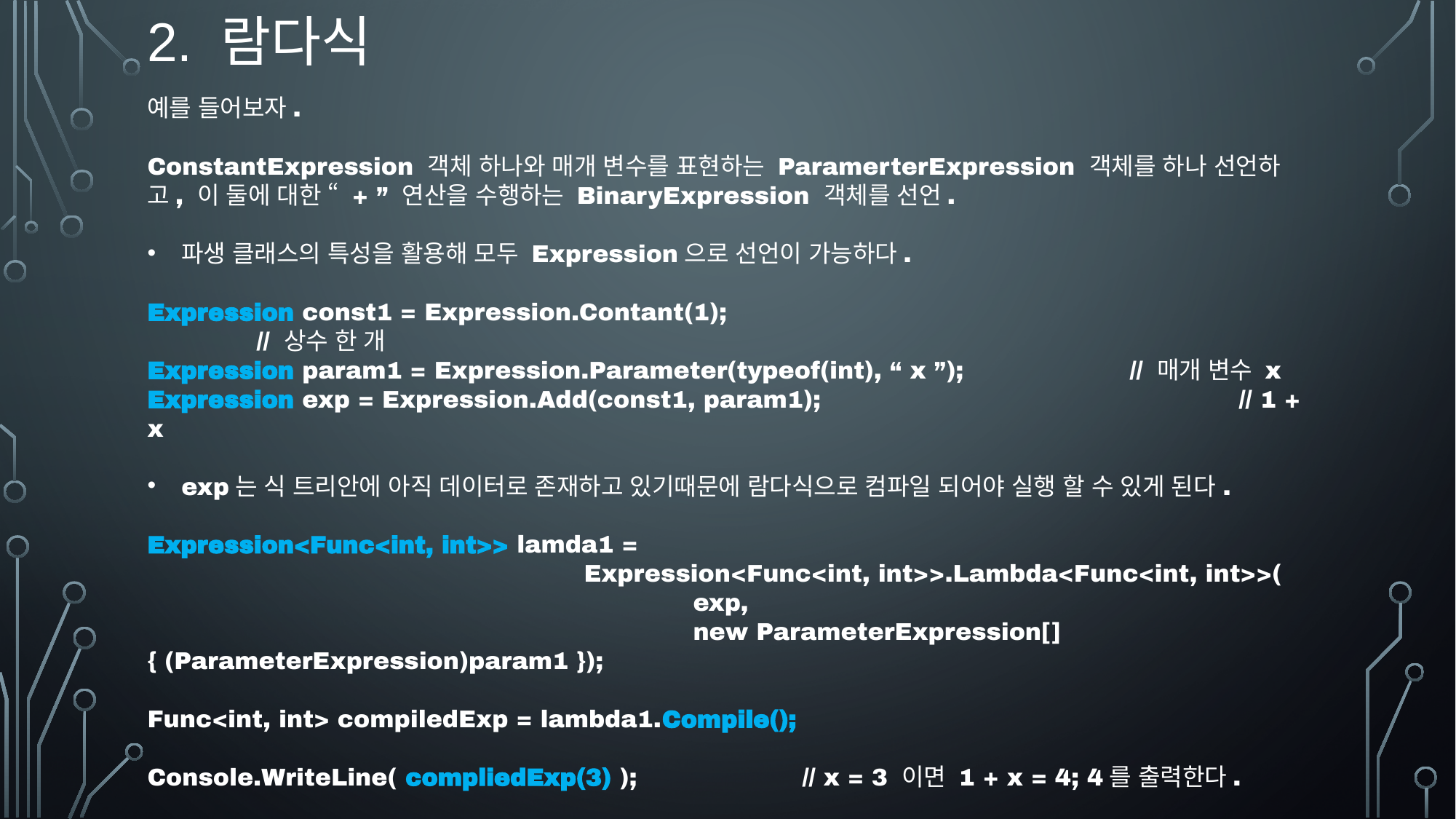

# 2. 람다식
예를 들어보자.

ConstantExpression 객체 하나와 매개 변수를 표현하는 ParamerterExpression 객체를 하나 선언하고, 이 둘에 대한 “ + ” 연산을 수행하는 BinaryExpression 객체를 선언.

파생 클래스의 특성을 활용해 모두 Expression으로 선언이 가능하다.

Expression const1 = Expression.Contant(1);						// 상수 한 개
Expression param1 = Expression.Parameter(typeof(int), “ x ”);		// 매개 변수 x
Expression exp = Expression.Add(const1, param1); 				// 1 + x

exp는 식 트리안에 아직 데이터로 존재하고 있기때문에 람다식으로 컴파일 되어야 실행 할 수 있게 된다.

Expression<Func<int, int>> lamda1 =
				Expression<Func<int, int>>.Lambda<Func<int, int>>(
					exp,
					new ParameterExpression[] { (ParameterExpression)param1 });

Func<int, int> compiledExp = lambda1.Compile();

Console.WriteLine( compliedExp(3) ); 		// x = 3 이면 1 + x = 4; 4를 출력한다.